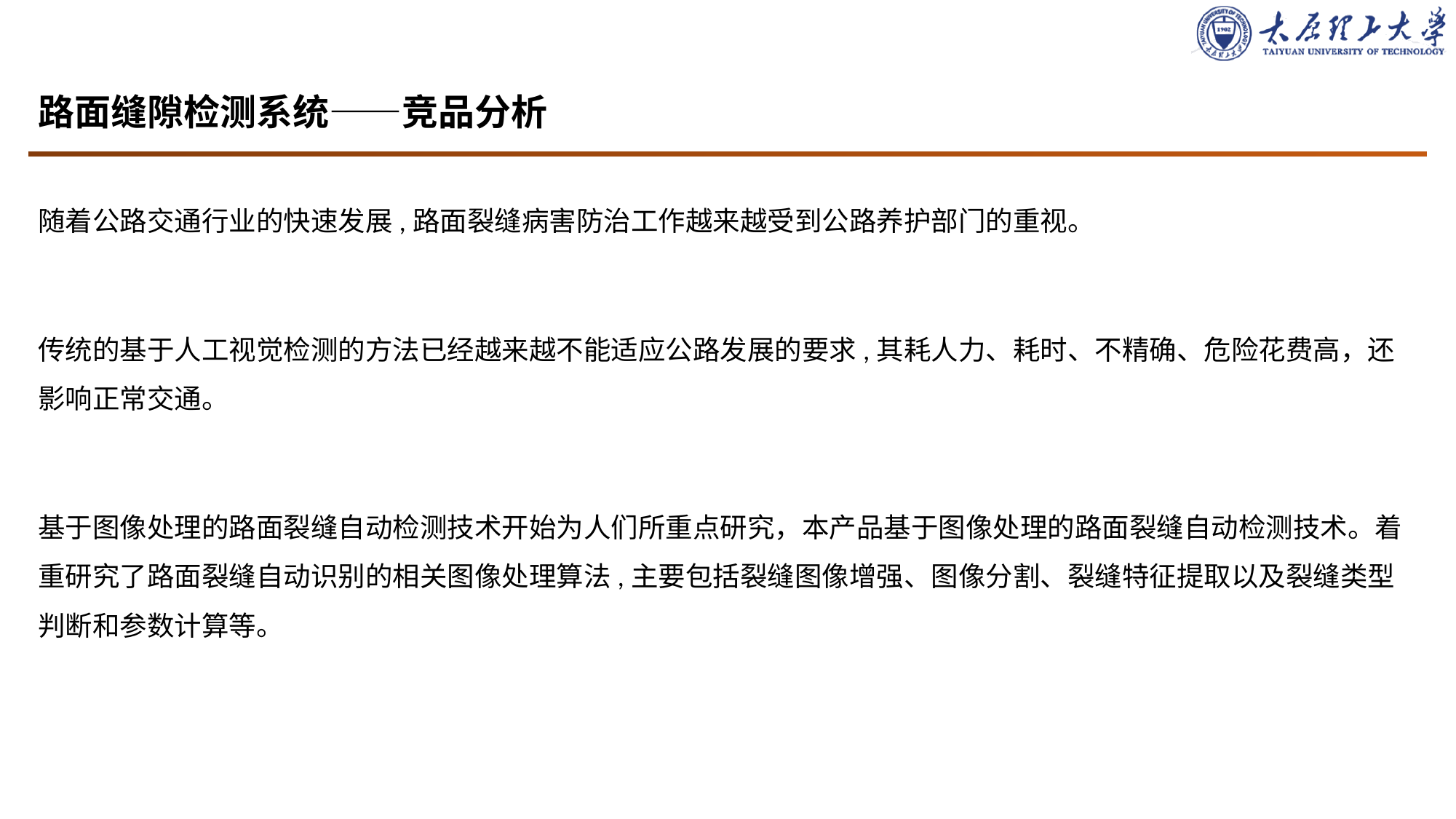

# 路面缝隙检测系统——竞品分析
随着公路交通行业的快速发展,路面裂缝病害防治工作越来越受到公路养护部门的重视。

传统的基于人工视觉检测的方法已经越来越不能适应公路发展的要求,其耗人力、耗时、不精确、危险花费高，还影响正常交通。

基于图像处理的路面裂缝自动检测技术开始为人们所重点研究，本产品基于图像处理的路面裂缝自动检测技术。着重研究了路面裂缝自动识别的相关图像处理算法,主要包括裂缝图像增强、图像分割、裂缝特征提取以及裂缝类型判断和参数计算等。